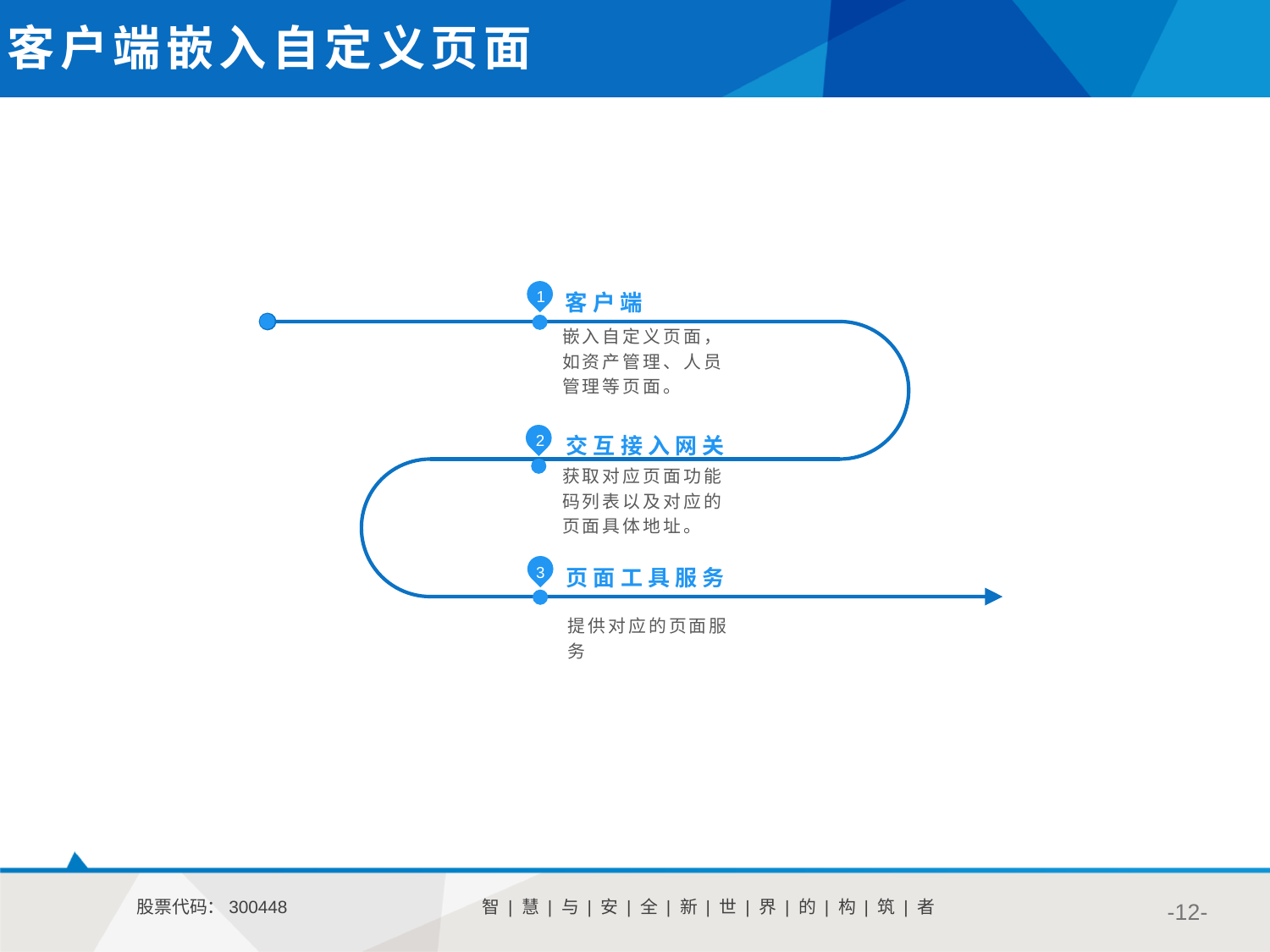

客户端嵌入自定义页面
1
客户端

嵌入自定义页面，如资产管理、人员管理等页面。

2

交互接入网关
获取对应页面功能码列表以及对应的页面具体地址。
3
页面工具服务

提供对应的页面服务